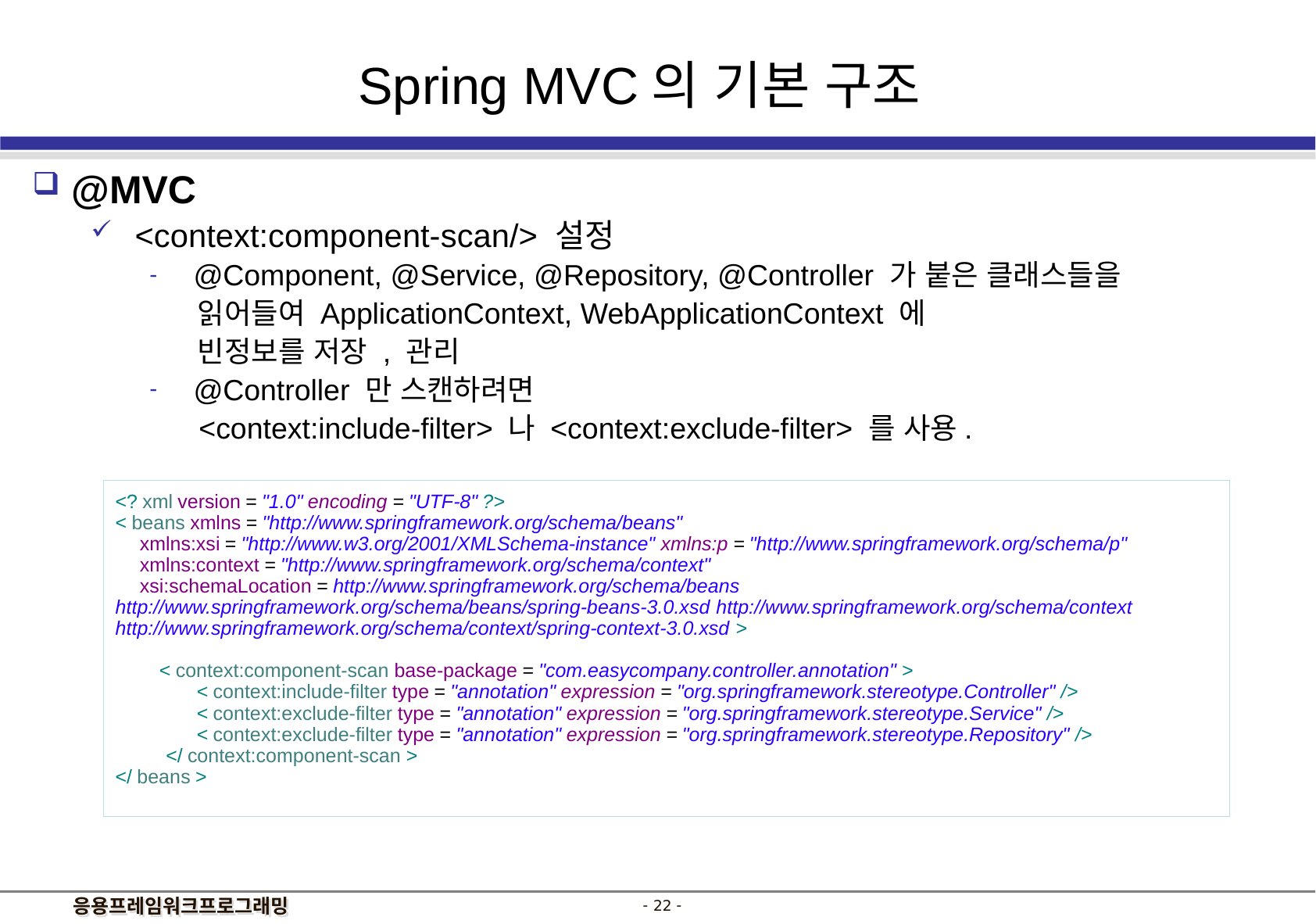

Spring MVC의 기본 구조
 @MVC
<context:component-scan/> 설정
@Component, @Service, @Repository, @Controller 가 붙은 클래스들을
     읽어들여 ApplicationContext, WebApplicationContext 에
     빈정보를 저장 , 관리
@Controller 만 스캔하려면
      <context:include-filter> 나 <context:exclude-filter> 를 사용.
<? xml version = "1.0" encoding = "UTF-8" ?>
< beans xmlns = "http://www.springframework.org/schema/beans"
		xmlns:xsi = "http://www.w3.org/2001/XMLSchema-instance" xmlns:p = "http://www.springframework.org/schema/p"
		xmlns:context = "http://www.springframework.org/schema/context"
		xsi:schemaLocation = http://www.springframework.org/schema/beans
http://www.springframework.org/schema/beans/spring-beans-3.0.xsd http://www.springframework.org/schema/context
http://www.springframework.org/schema/context/spring-context-3.0.xsd >

			< context:component-scan base-package = "com.easycompany.controller.annotation" >
					< context:include-filter type = "annotation" expression = "org.springframework.stereotype.Controller" />
					< context:exclude-filter type = "annotation" expression = "org.springframework.stereotype.Service" />
					< context:exclude-filter type = "annotation" expression = "org.springframework.stereotype.Repository" />
				</ context:component-scan >
</ beans >

- 22 -